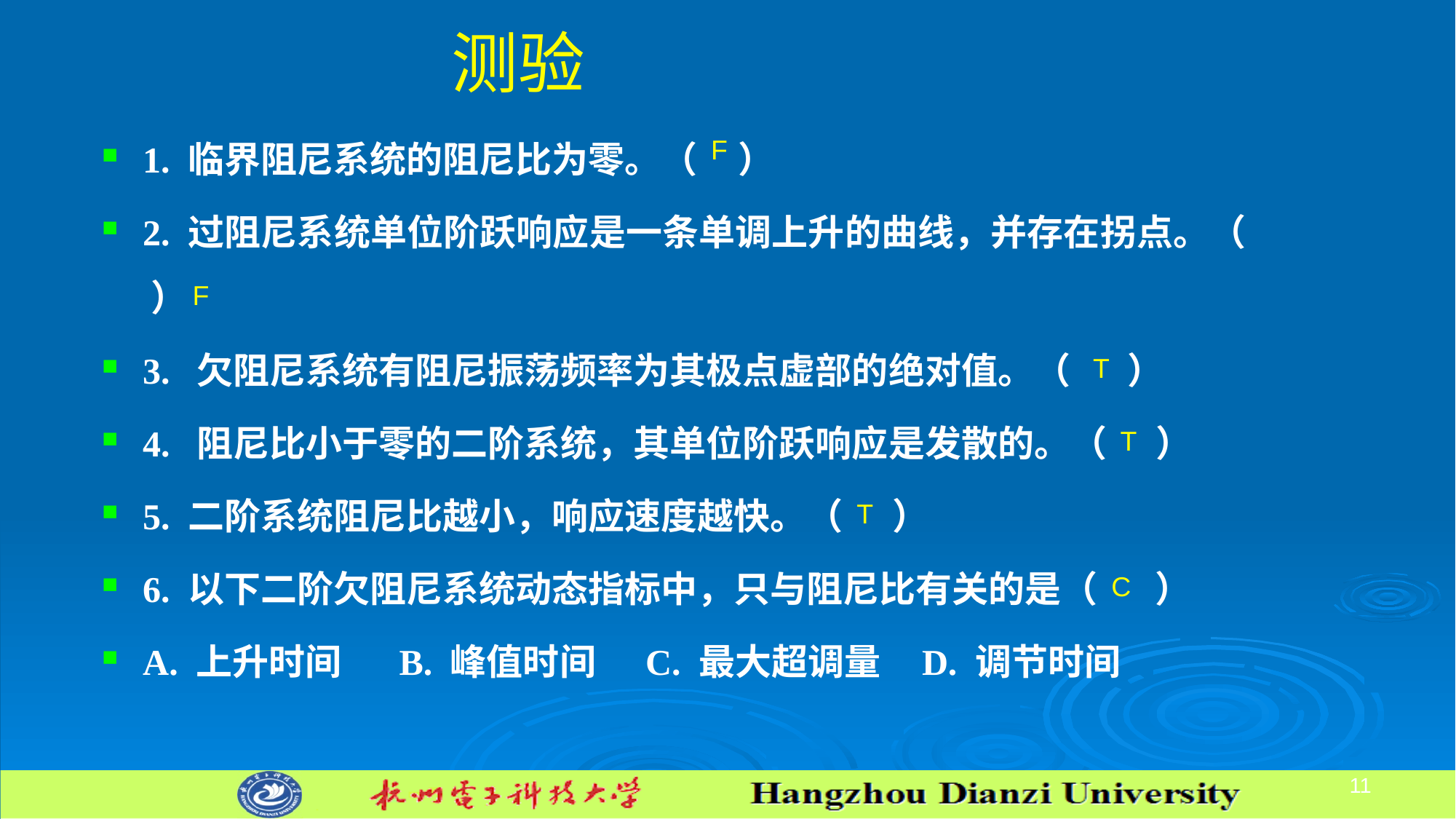

# 测验
1. 临界阻尼系统的阻尼比为零。（     ）
2. 过阻尼系统单位阶跃响应是一条单调上升的曲线，并存在拐点。（     ）
3.  欠阻尼系统有阻尼振荡频率为其极点虚部的绝对值。（       ）
4.  阻尼比小于零的二阶系统，其单位阶跃响应是发散的。（      ）
5. 二阶系统阻尼比越小，响应速度越快。（      ）
6. 以下二阶欠阻尼系统动态指标中，只与阻尼比有关的是（       ）
A. 上升时间      B. 峰值时间     C. 最大超调量    D. 调节时间

F
F
T
T
T
C
11